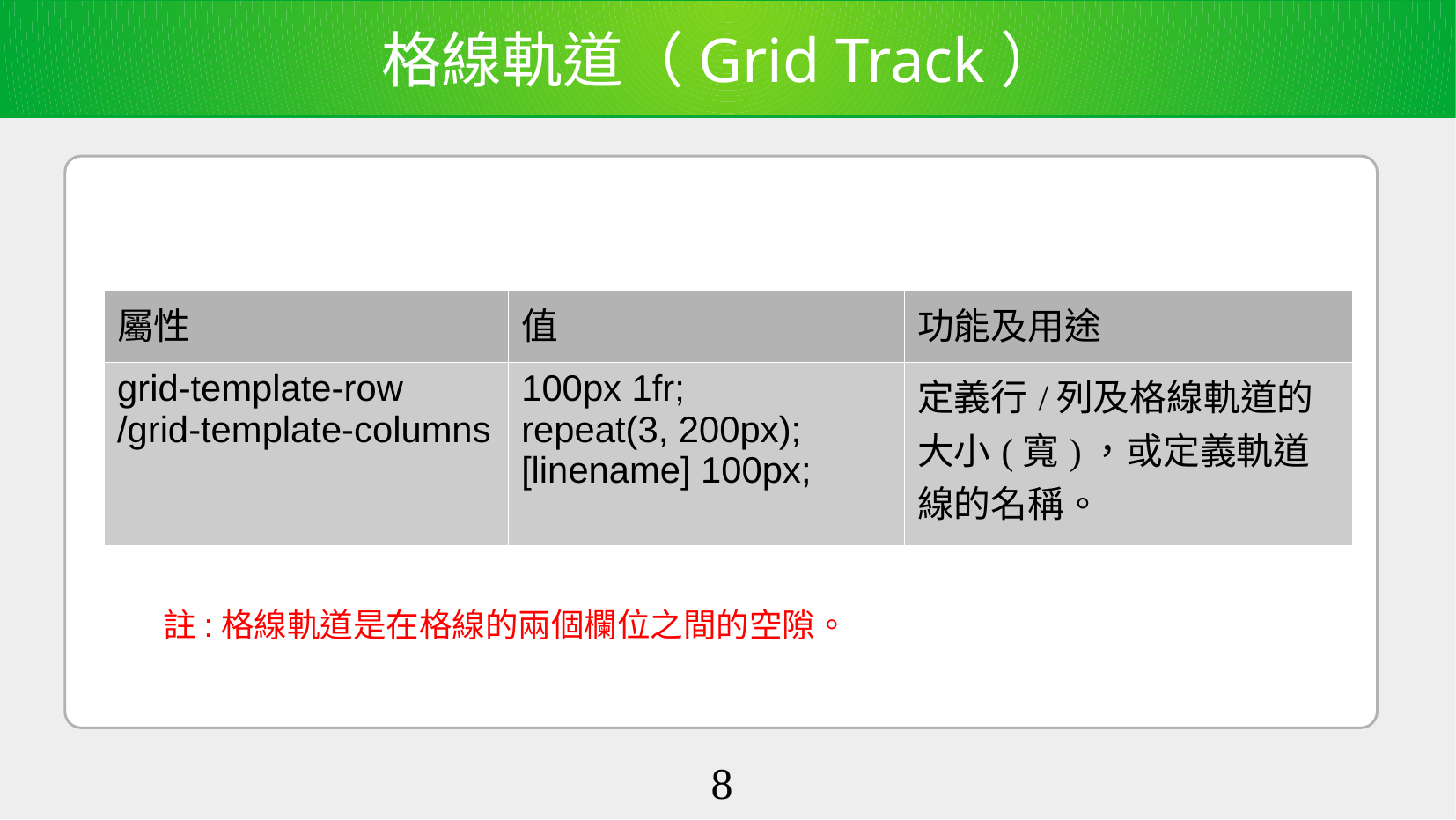

格線軌道（Grid Track）
| 屬性 | 值 | 功能及用途 |
| --- | --- | --- |
| grid-template-row /grid-template-columns | 100px 1fr; repeat(3, 200px); [linename] 100px; | 定義行/列及格線軌道的大小(寬)，或定義軌道線的名稱。 |
註:格線軌道是在格線的兩個欄位之間的空隙。
8